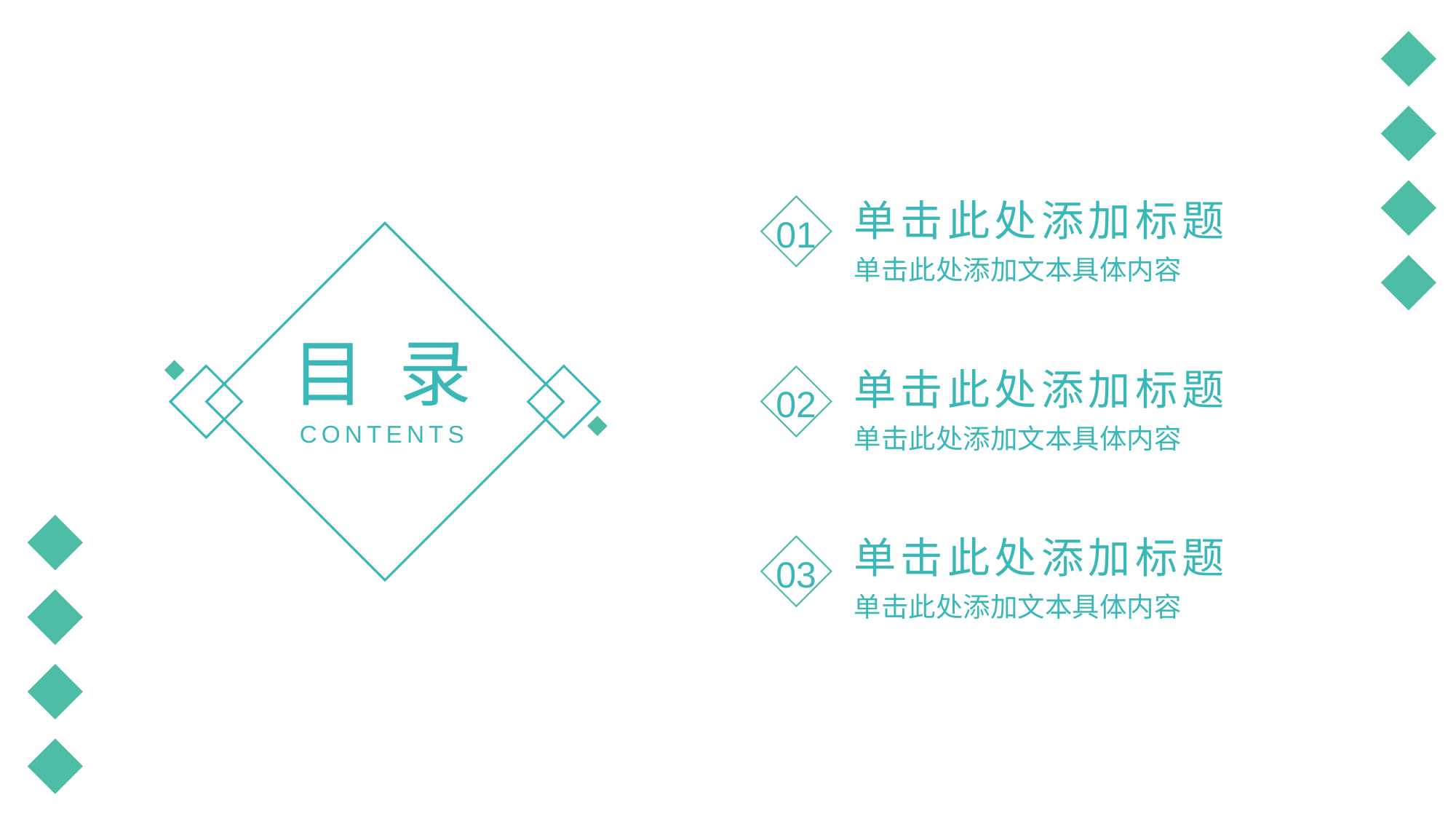

单击此处添加标题
01

单击此处添加文本具体内容
目 录
单击此处添加标题
02

CONTENTS
单击此处添加文本具体内容
单击此处添加标题
03

单击此处添加文本具体内容